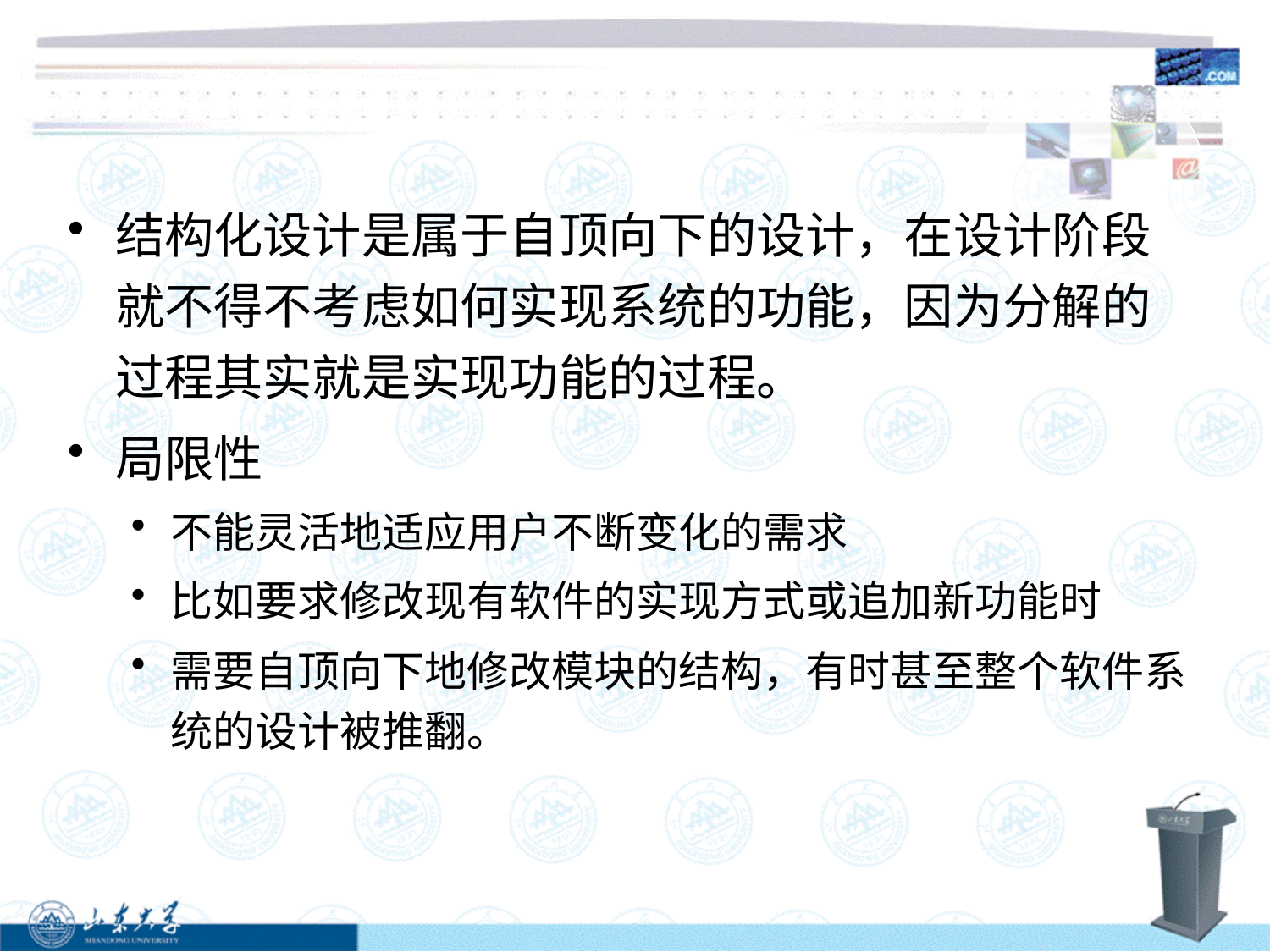

#
结构化设计是属于自顶向下的设计，在设计阶段就不得不考虑如何实现系统的功能，因为分解的过程其实就是实现功能的过程。
局限性
不能灵活地适应用户不断变化的需求
比如要求修改现有软件的实现方式或追加新功能时
需要自顶向下地修改模块的结构，有时甚至整个软件系统的设计被推翻。